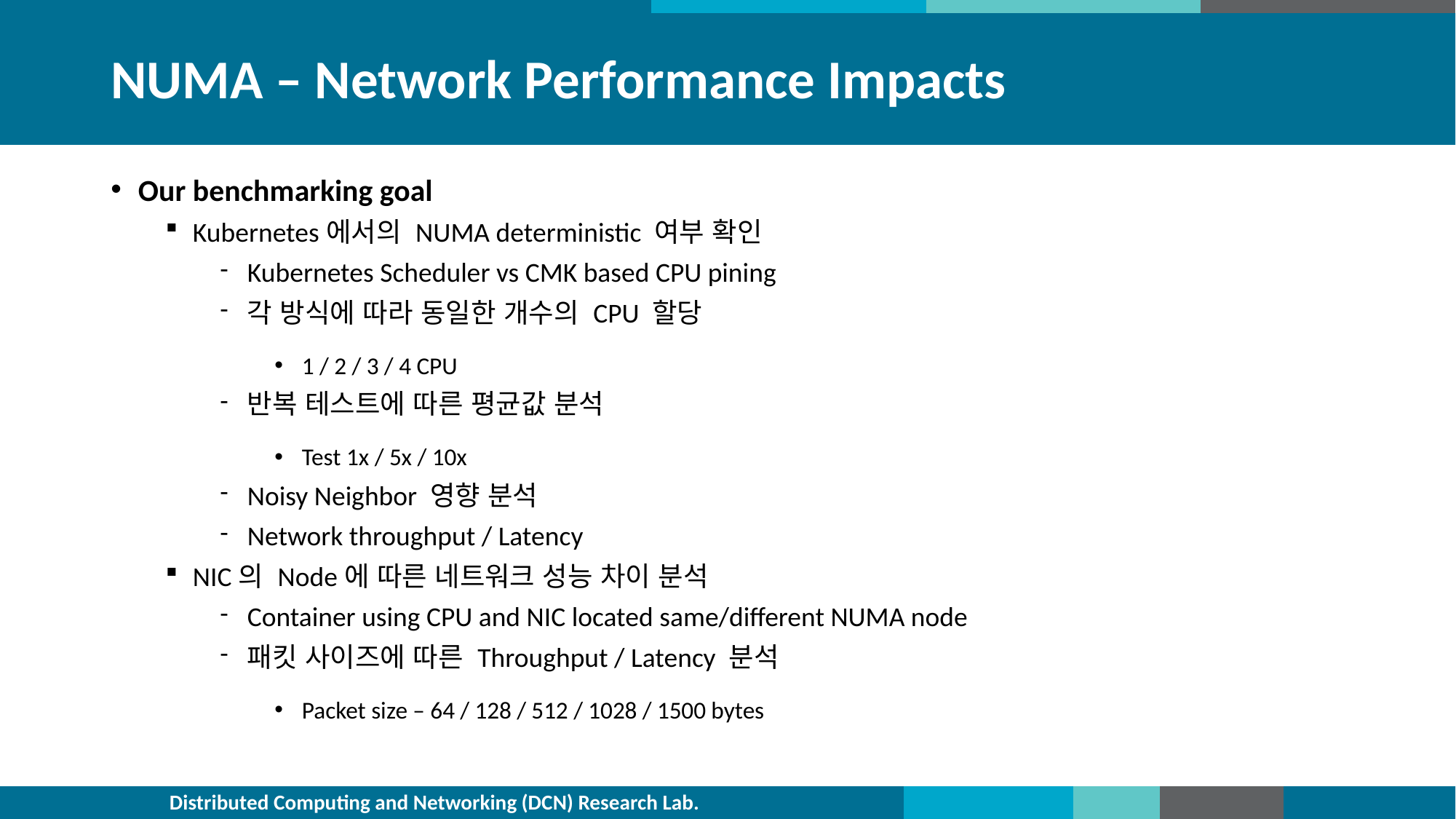

# NUMA – Network Performance Impacts
Our benchmarking goal
Kubernetes에서의 NUMA deterministic 여부 확인
Kubernetes Scheduler vs CMK based CPU pining
각 방식에 따라 동일한 개수의 CPU 할당
1 / 2 / 3 / 4 CPU
반복 테스트에 따른 평균값 분석
Test 1x / 5x / 10x
Noisy Neighbor 영향 분석
Network throughput / Latency
NIC의 Node에 따른 네트워크 성능 차이 분석
Container using CPU and NIC located same/different NUMA node
패킷 사이즈에 따른 Throughput / Latency 분석
Packet size – 64 / 128 / 512 / 1028 / 1500 bytes